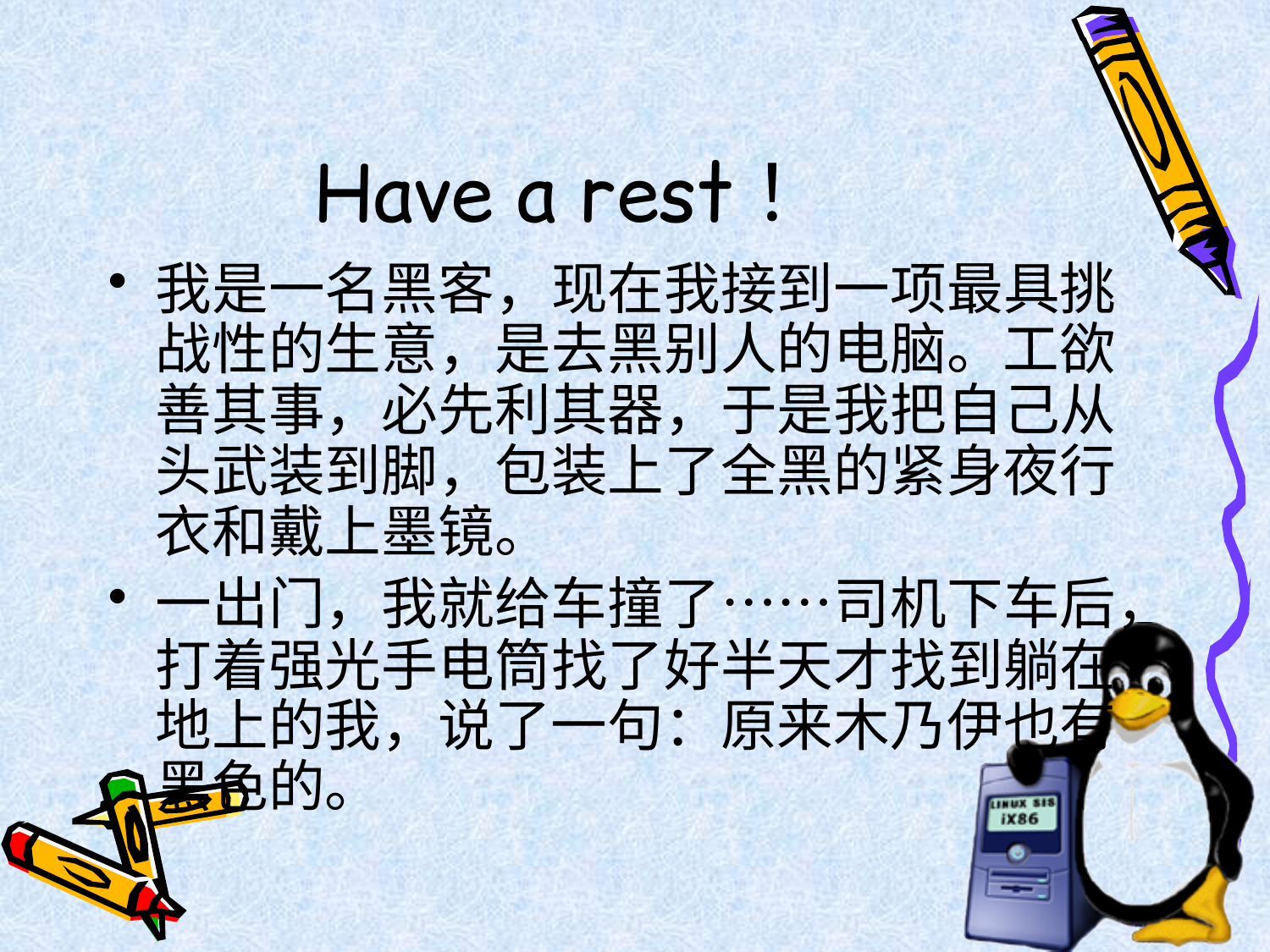

# Have a rest！
我是一名黑客，现在我接到一项最具挑战性的生意，是去黑别人的电脑。工欲善其事，必先利其器，于是我把自己从头武装到脚，包装上了全黑的紧身夜行衣和戴上墨镜。
一出门，我就给车撞了……司机下车后，打着强光手电筒找了好半天才找到躺在地上的我，说了一句：原来木乃伊也有黑色的。